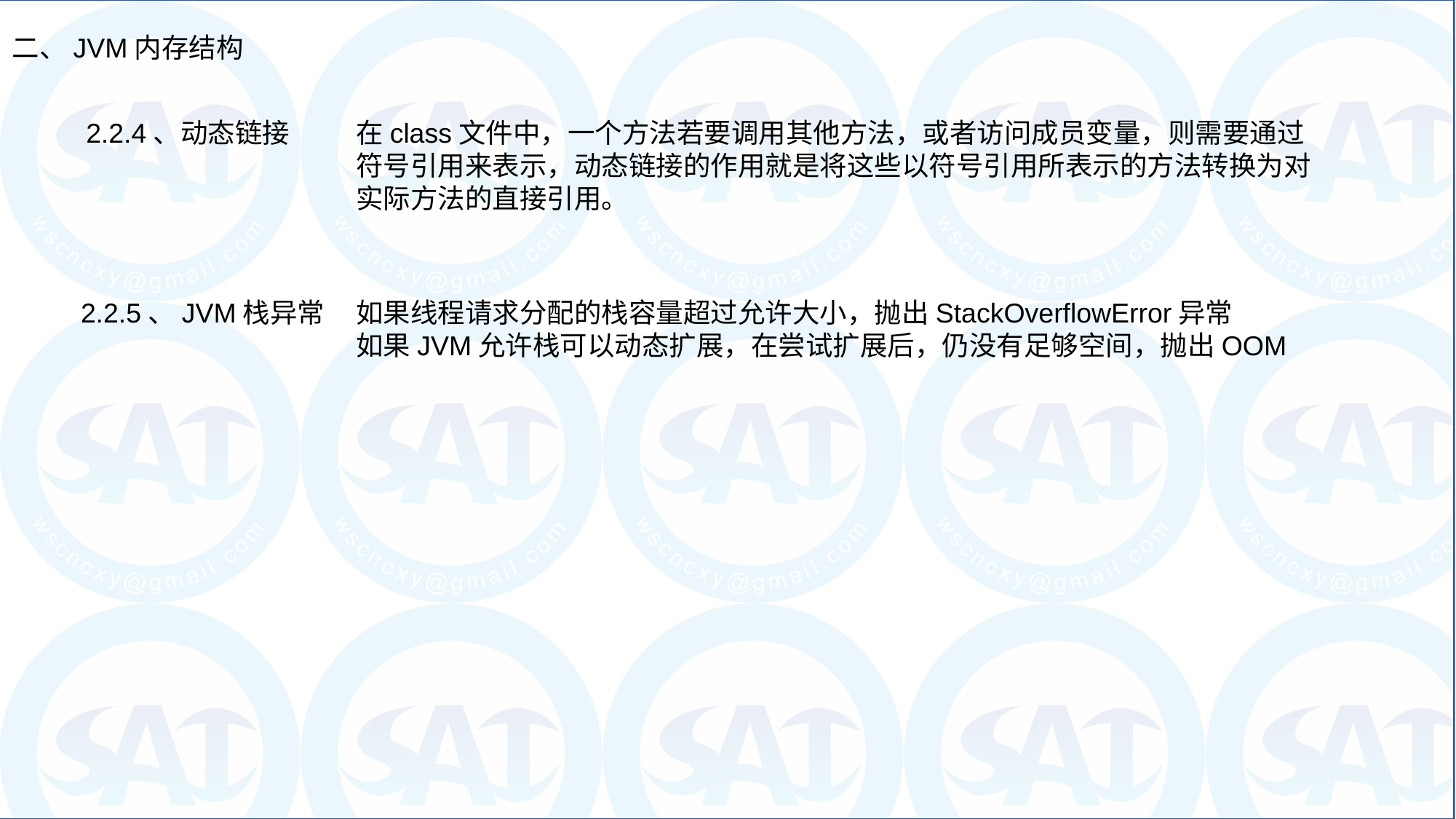

二、JVM内存结构
2.2.4、动态链接
在class文件中，一个方法若要调用其他方法，或者访问成员变量，则需要通过符号引用来表示，动态链接的作用就是将这些以符号引用所表示的方法转换为对实际方法的直接引用。
2.2.5、JVM栈异常
如果线程请求分配的栈容量超过允许大小，抛出StackOverflowError异常
如果JVM允许栈可以动态扩展，在尝试扩展后，仍没有足够空间，抛出OOM